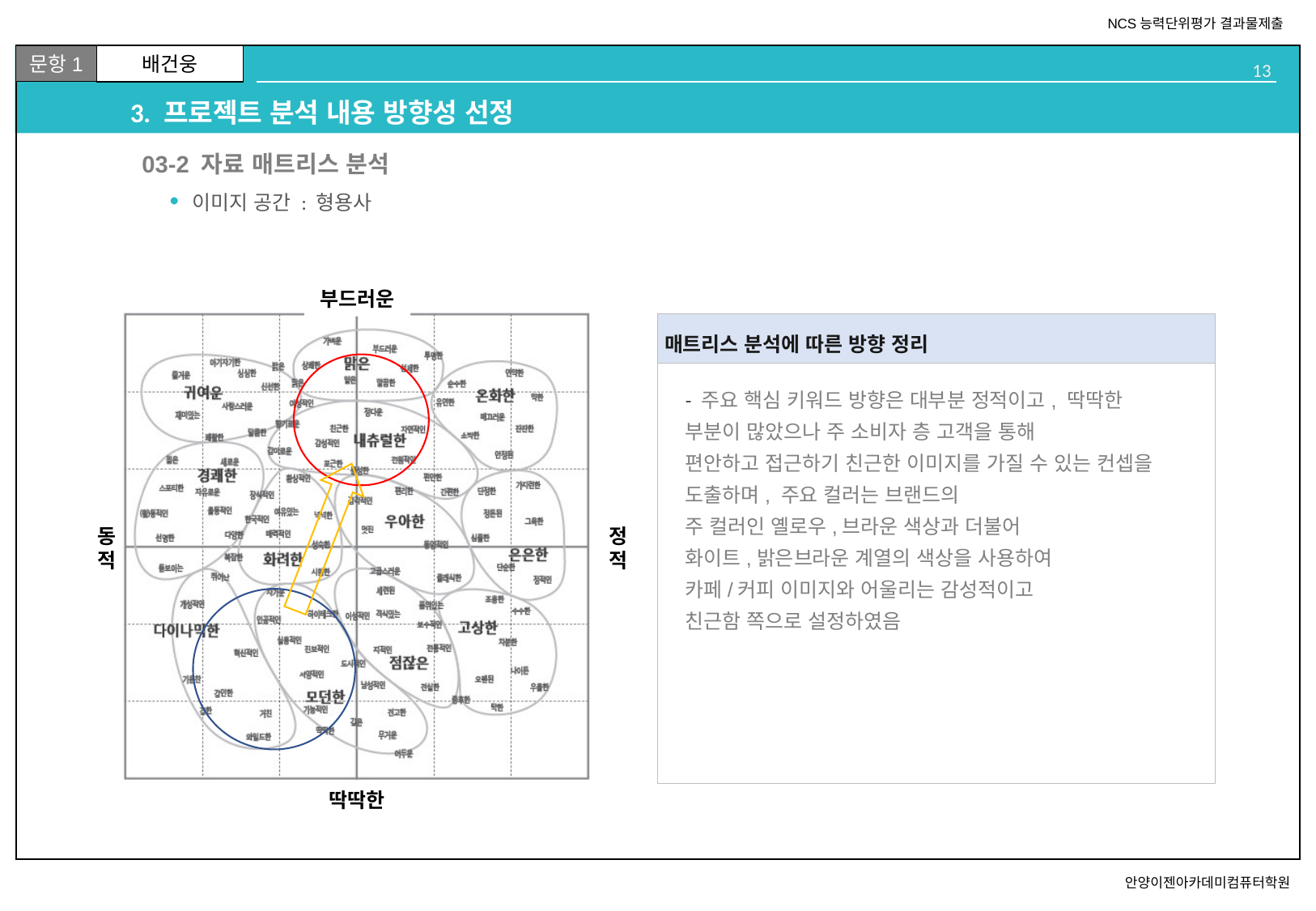

# 3. 프로젝트 분석 내용 방향성 선정
02
03-2 자료 매트리스 분석
이미지 공간 : 형용사

- 주요 핵심 키워드 방향은 대부분 정적이고, 딱딱한
부분이 많았으나 주 소비자 층 고객을 통해
편안하고 접근하기 친근한 이미지를 가질 수 있는 컨셉을 도출하며, 주요 컬러는 브랜드의
주 컬러인 옐로우,브라운 색상과 더불어
화이트,밝은브라운 계열의 색상을 사용하여
카페/커피 이미지와 어울리는 감성적이고
친근함 쪽으로 설정하였음